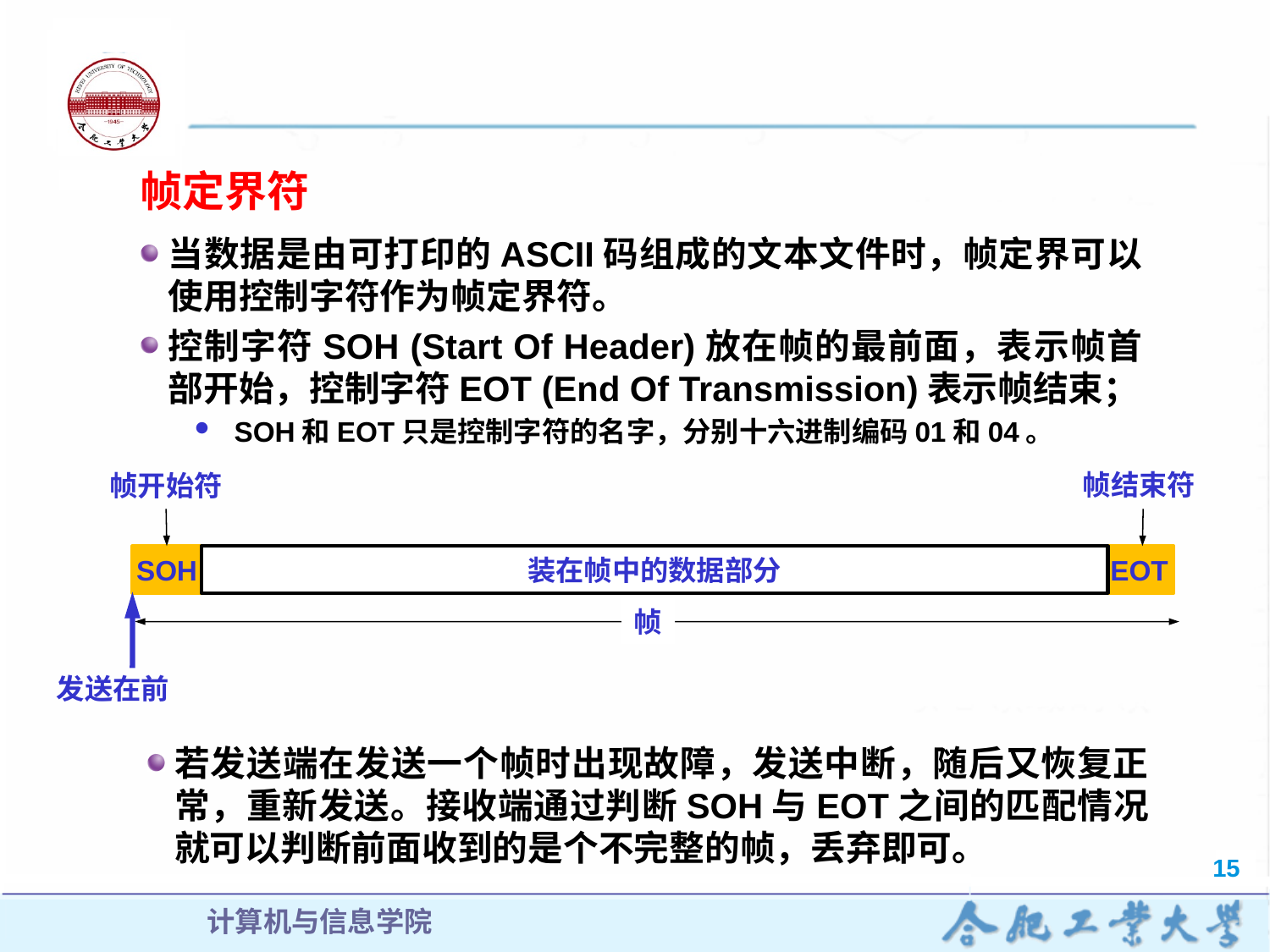

帧定界符
当数据是由可打印的ASCII码组成的文本文件时，帧定界可以使用控制字符作为帧定界符。
控制字符SOH (Start Of Header)放在帧的最前面，表示帧首部开始，控制字符EOT (End Of Transmission)表示帧结束；
SOH和EOT只是控制字符的名字，分别十六进制编码01和04。
帧结束符
帧开始符

SOH
装在帧中的数据部分
EOT

帧

发送在前
若发送端在发送一个帧时出现故障，发送中断，随后又恢复正常，重新发送。接收端通过判断SOH与EOT之间的匹配情况就可以判断前面收到的是个不完整的帧，丢弃即可。